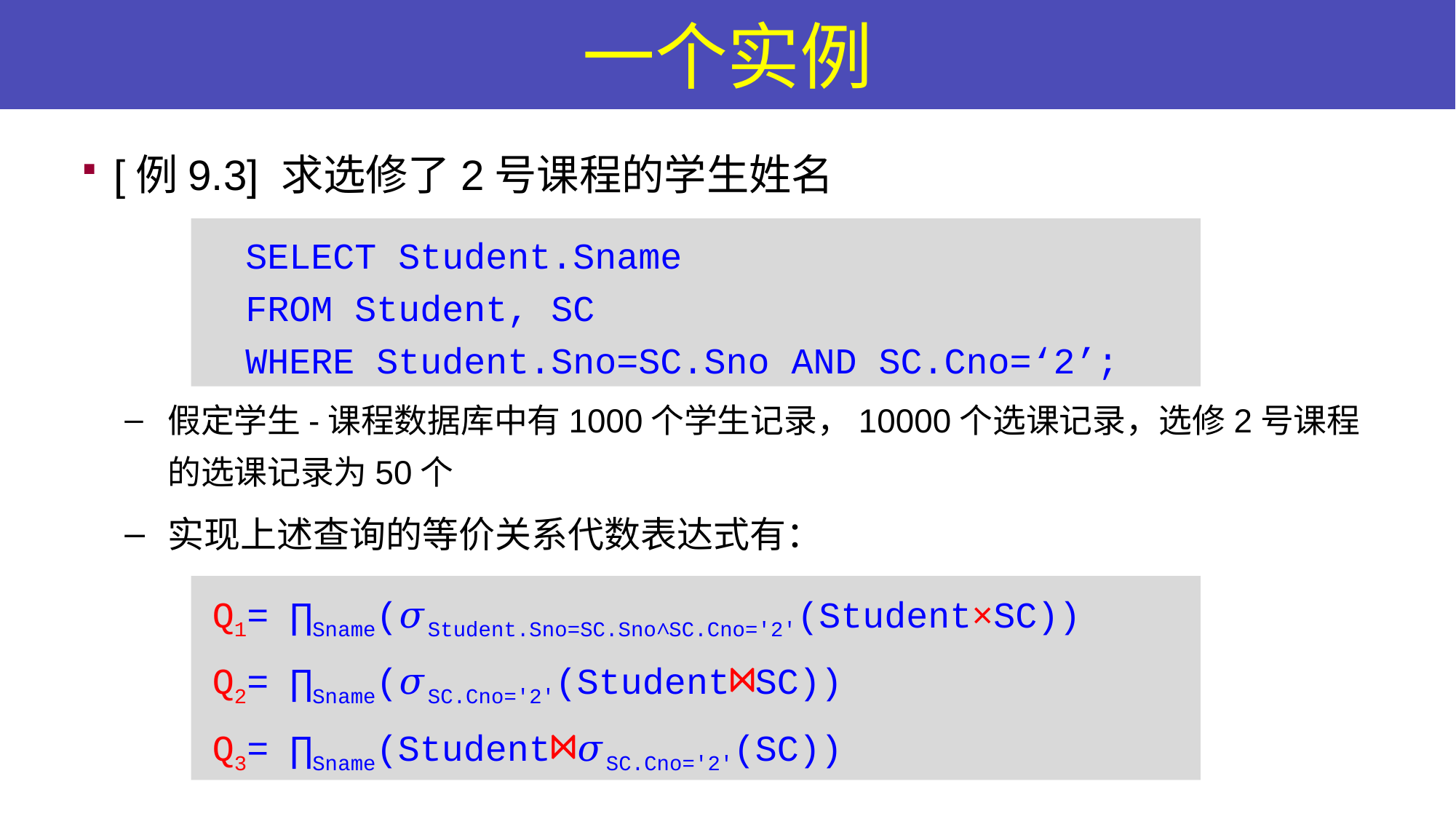

# 一个实例
[例9.3] 求选修了2号课程的学生姓名

假定学生-课程数据库中有1000个学生记录，10000个选课记录，选修2号课程的选课记录为50个
实现上述查询的等价关系代数表达式有：

  SELECT Student.Sname
  FROM Student, SC
  WHERE Student.Sno=SC.Sno AND SC.Cno=‘2’;
Q1= ∏Sname(𝜎Student.Sno=SC.Sno∧SC.Cno='2'(Student×SC))
Q2= ∏Sname(𝜎SC.Cno='2'(Student⋈SC))
Q3= ∏Sname(Student⋈𝜎SC.Cno='2'(SC))
16